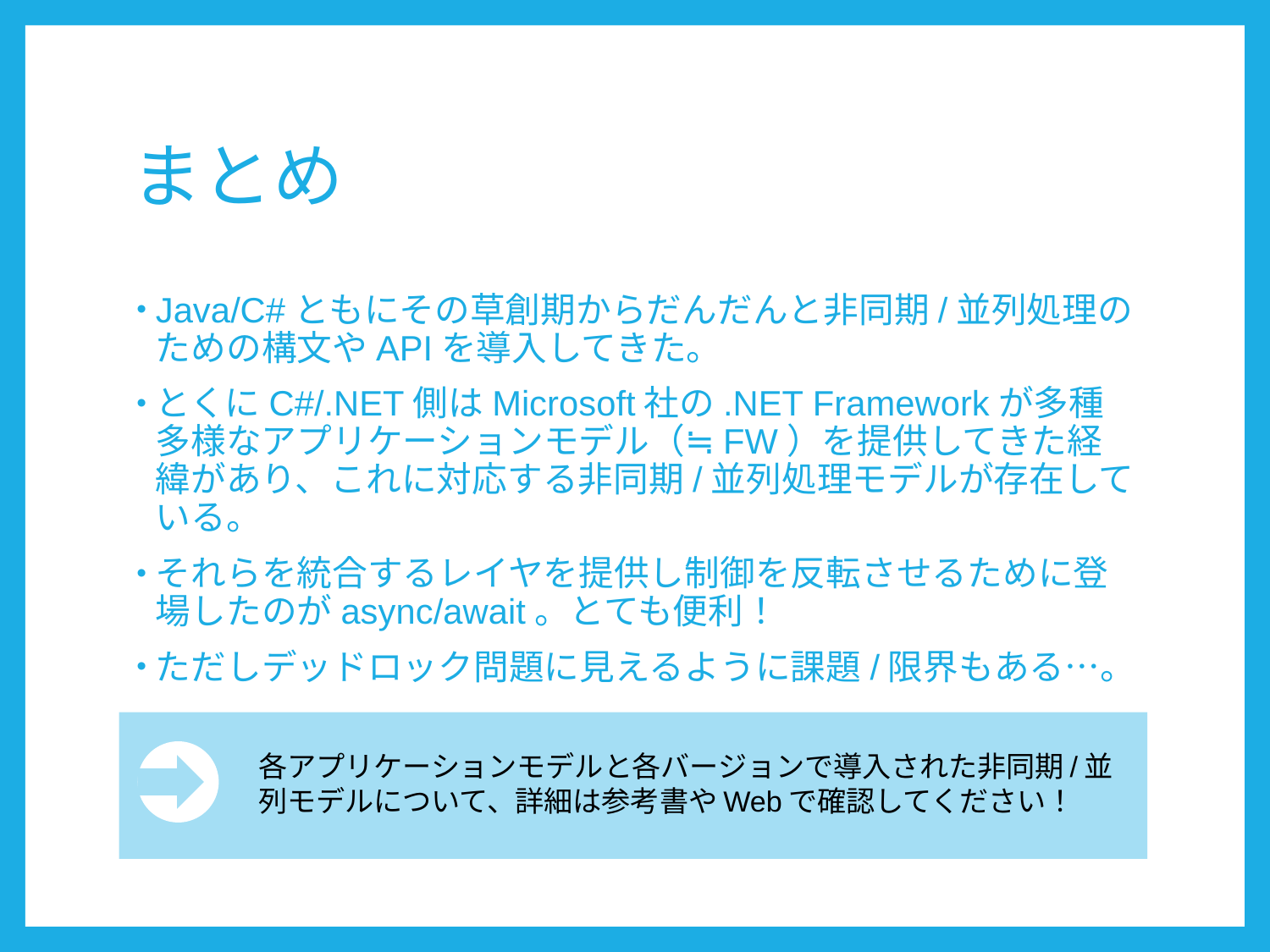

# まとめ
Java/C#ともにその草創期からだんだんと非同期/並列処理のための構文やAPIを導入してきた。
とくにC#/.NET側はMicrosoft社の.NET Frameworkが多種多様なアプリケーションモデル（≒FW）を提供してきた経緯があり、これに対応する非同期/並列処理モデルが存在している。
それらを統合するレイヤを提供し制御を反転させるために登場したのがasync/await。とても便利！
ただしデッドロック問題に見えるように課題/限界もある…。

各アプリケーションモデルと各バージョンで導入された非同期/並列モデルについて、詳細は参考書やWebで確認してください！